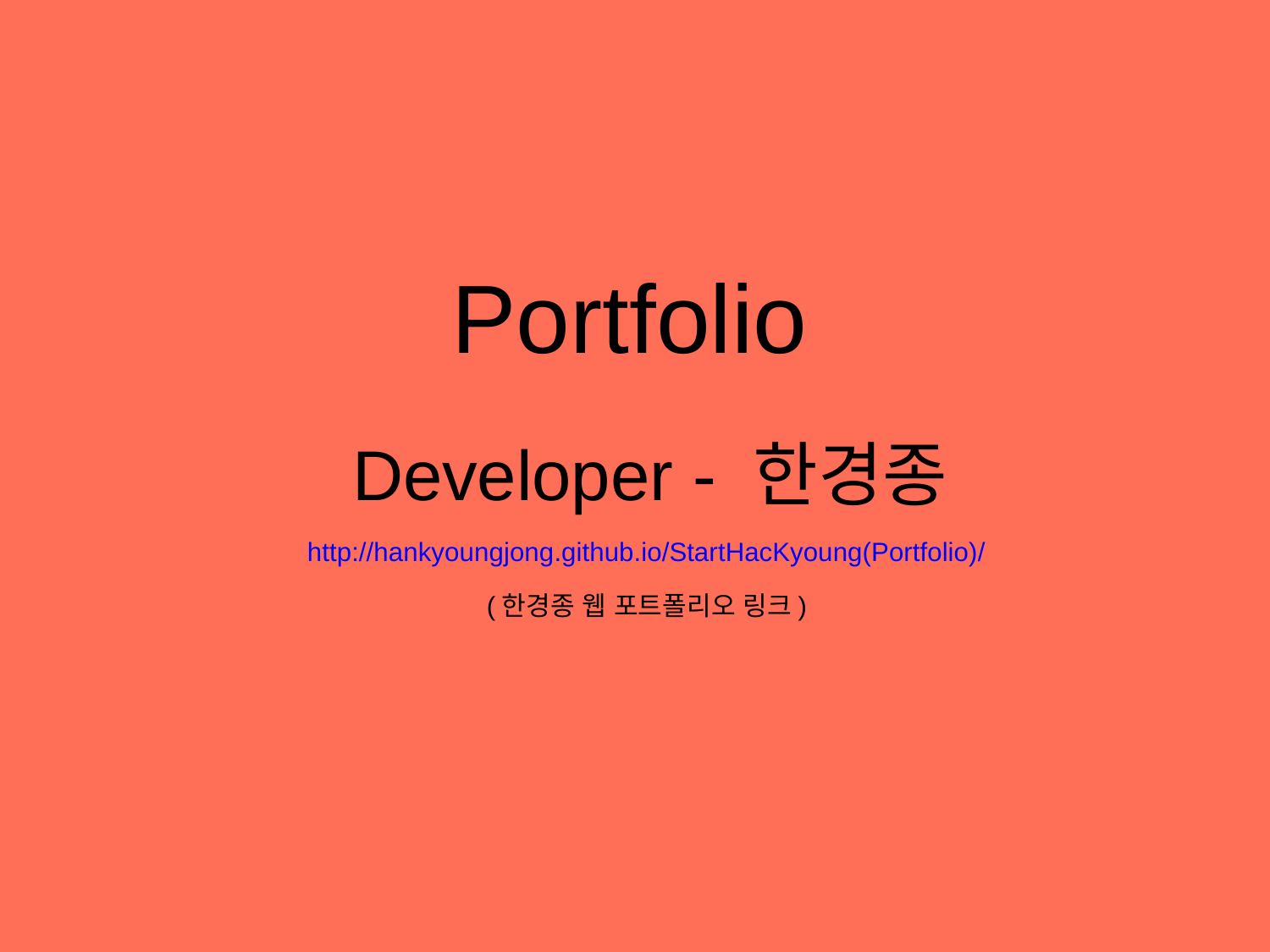

Portfolio
Developer - 한경종
http://hankyoungjong.github.io/StartHacKyoung(Portfolio)/

(한경종 웹 포트폴리오 링크)